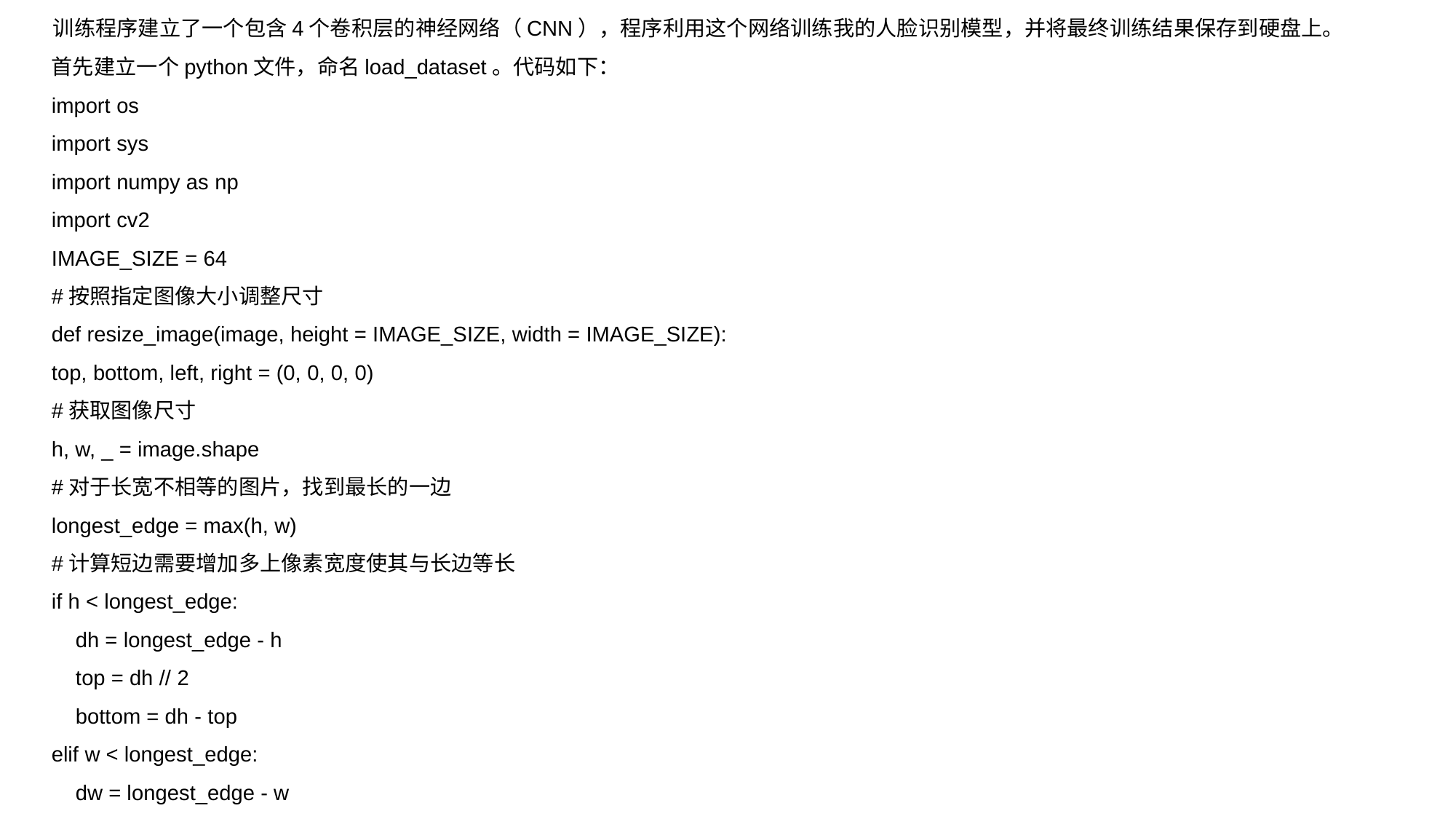

训练程序建立了一个包含4个卷积层的神经网络（CNN），程序利用这个网络训练我的人脸识别模型，并将最终训练结果保存到硬盘上。
    首先建立一个python文件，命名load_dataset。代码如下：
    import os
    import sys
    import numpy as np
    import cv2
    IMAGE_SIZE = 64
    #按照指定图像大小调整尺寸
    def resize_image(image, height = IMAGE_SIZE, width = IMAGE_SIZE):
    top, bottom, left, right = (0, 0, 0, 0)
    #获取图像尺寸
    h, w, _ = image.shape
    #对于长宽不相等的图片，找到最长的一边
    longest_edge = max(h, w)
    #计算短边需要增加多上像素宽度使其与长边等长
    if h < longest_edge:
        dh = longest_edge - h
        top = dh // 2
        bottom = dh - top
    elif w < longest_edge:
        dw = longest_edge - w